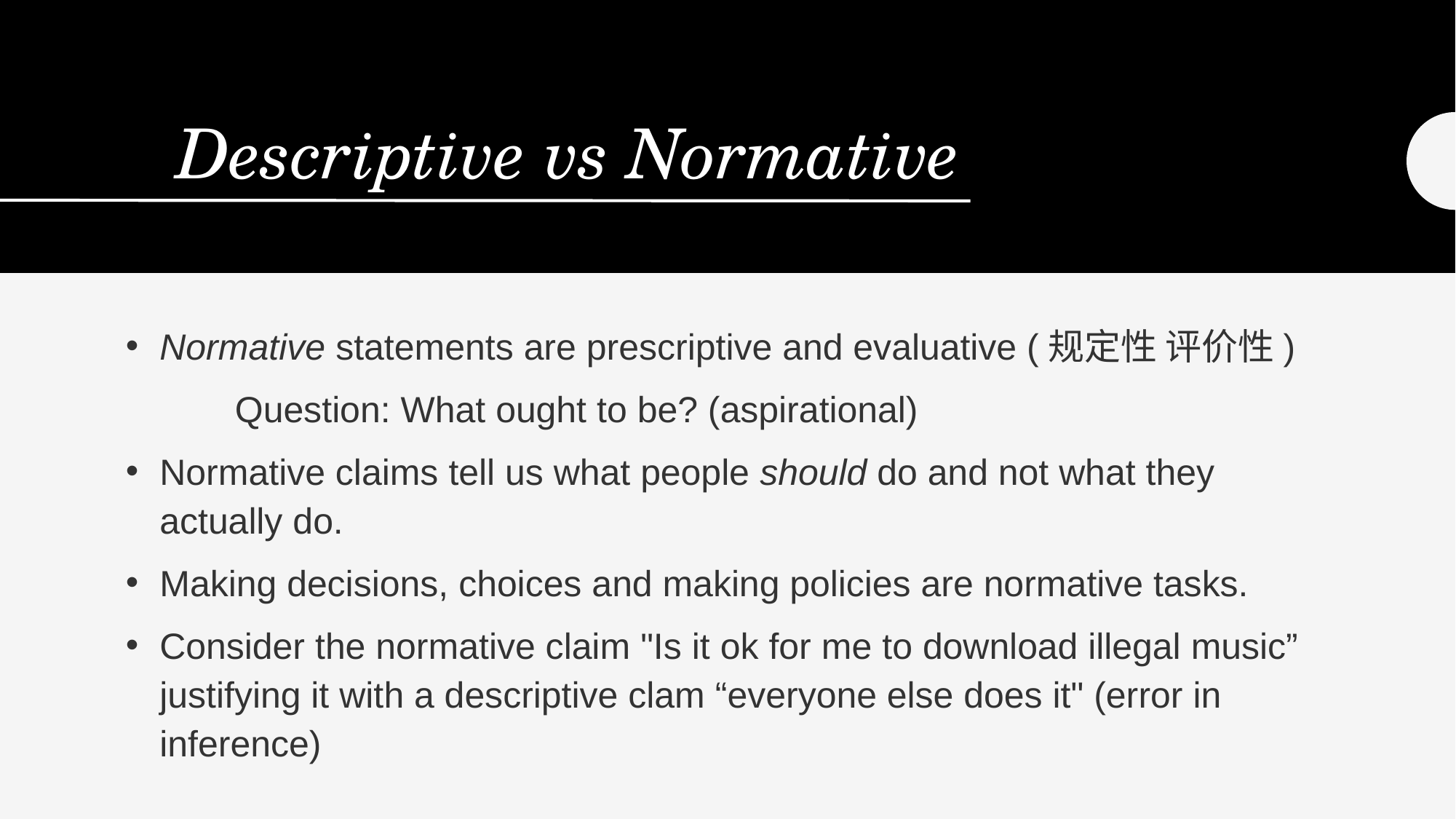

# Descriptive vs Normative

Normative statements are prescriptive and evaluative (规定性 评价性)
	Question: What ought to be? (aspirational)
Normative claims tell us what people should do and not what they actually do.
Making decisions, choices and making policies are normative tasks.
Consider the normative claim "Is it ok for me to download illegal music” justifying it with a descriptive clam “everyone else does it" (error in inference)